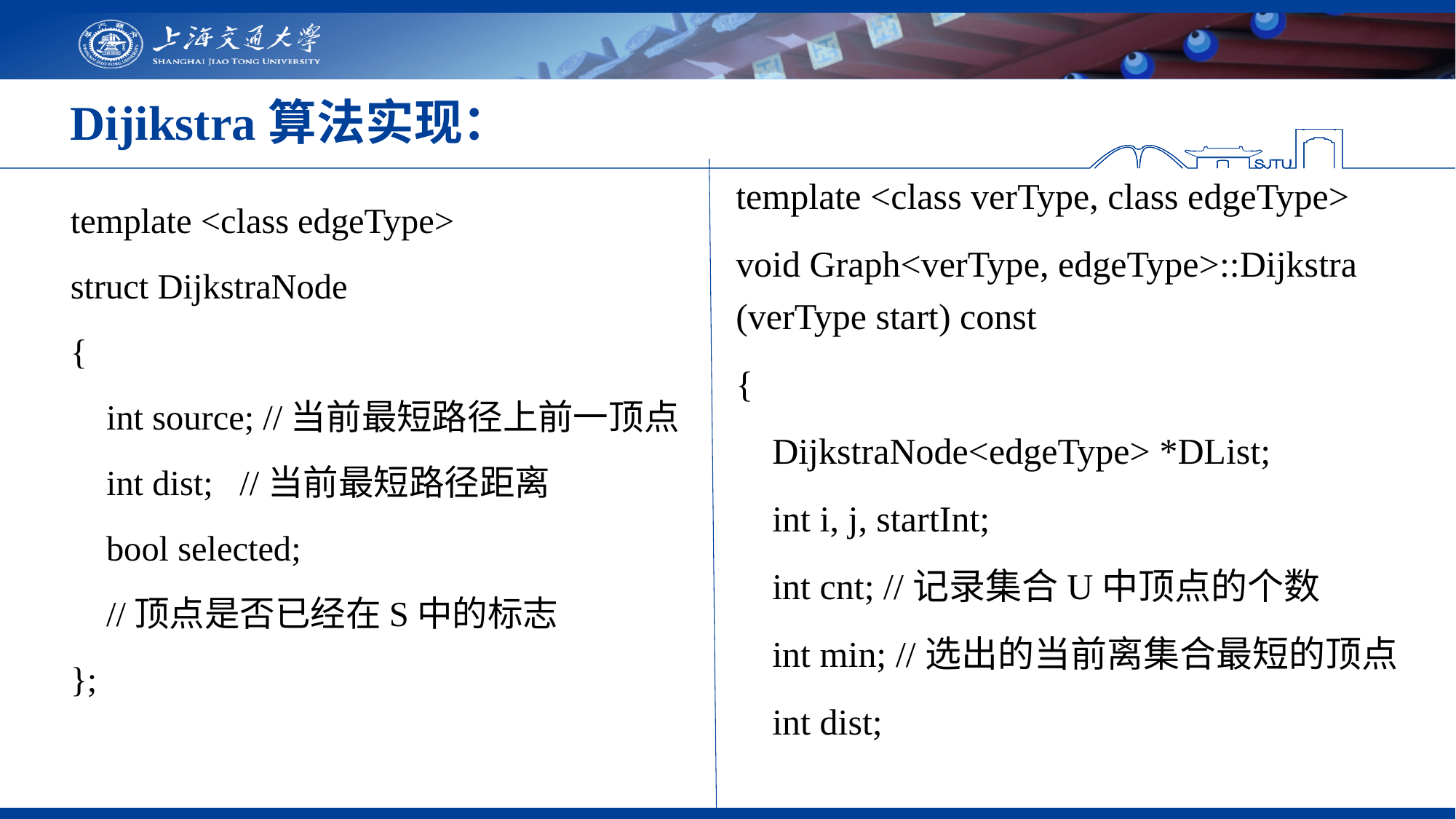

# Dijikstra算法实现：
template <class verType, class edgeType>
void Graph<verType, edgeType>::Dijkstra (verType start) const
{
    DijkstraNode<edgeType> *DList;
    int i, j, startInt;
    int cnt; //记录集合U中顶点的个数
    int min; //选出的当前离集合最短的顶点
    int dist;
template <class edgeType>
struct DijkstraNode
{
    int source; //当前最短路径上前一顶点
    int dist;   //当前最短路径距离
    bool selected;
    //顶点是否已经在S中的标志
};